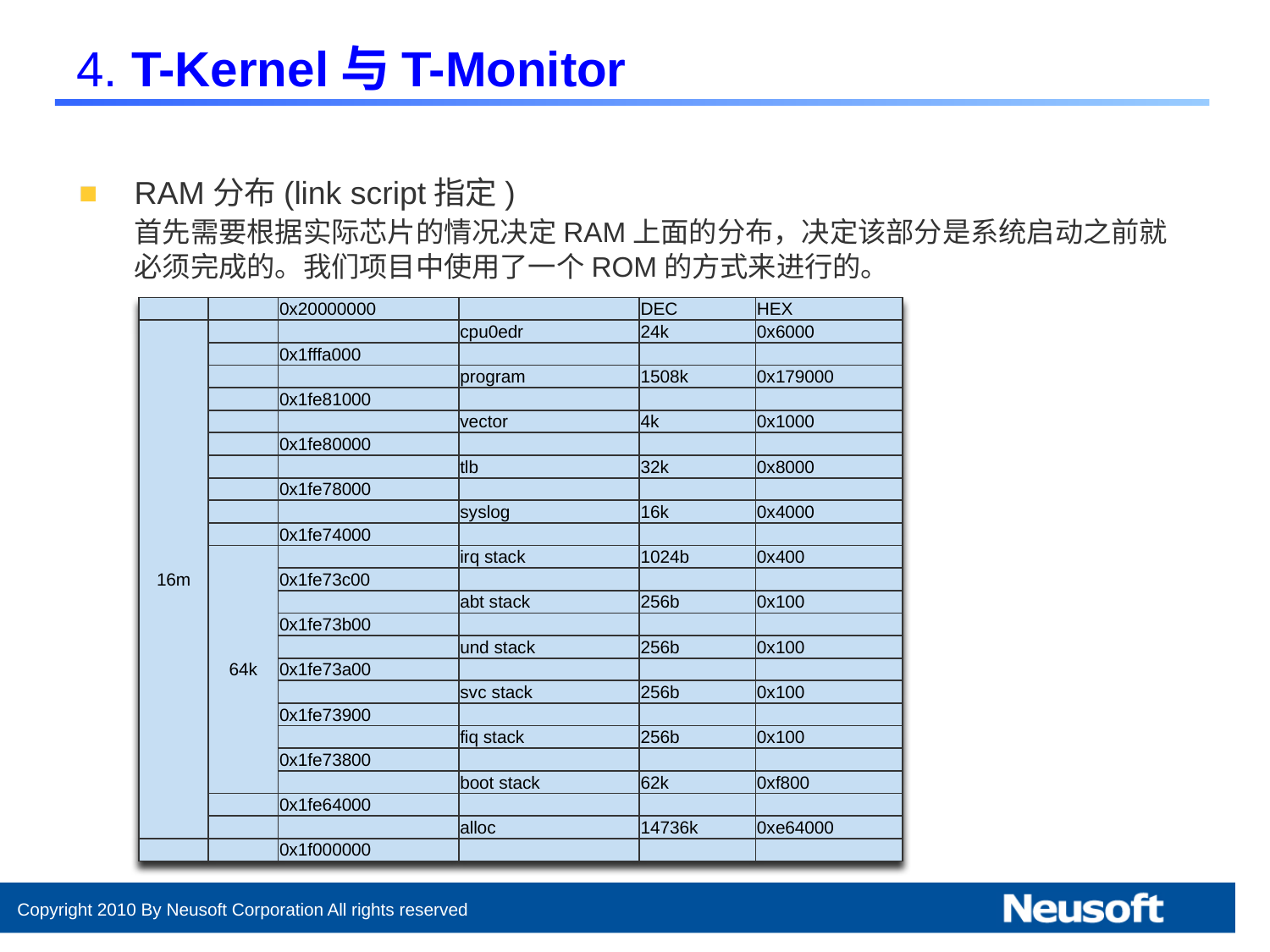

# 4. T-Kernel与T-Monitor
RAM分布(link script指定)
	首先需要根据实际芯片的情况决定RAM上面的分布，决定该部分是系统启动之前就必须完成的。我们项目中使用了一个ROM的方式来进行的。
|  |  | 0x20000000 |  | DEC | HEX |
| --- | --- | --- | --- | --- | --- |
| 16m |  |  | cpu0edr | 24k | 0x6000 |
|  |  | 0x1fffa000 |  |  |  |
|  |  |  | program | 1508k | 0x179000 |
|  |  | 0x1fe81000 |  |  |  |
|  |  |  | vector | 4k | 0x1000 |
|  |  | 0x1fe80000 |  |  |  |
|  |  |  | tlb | 32k | 0x8000 |
|  |  | 0x1fe78000 |  |  |  |
|  |  |  | syslog | 16k | 0x4000 |
|  |  | 0x1fe74000 |  |  |  |
|  | 64k |  | irq stack | 1024b | 0x400 |
|  |  | 0x1fe73c00 |  |  |  |
|  |  |  | abt stack | 256b | 0x100 |
|  |  | 0x1fe73b00 |  |  |  |
|  |  |  | und stack | 256b | 0x100 |
|  |  | 0x1fe73a00 |  |  |  |
|  |  |  | svc stack | 256b | 0x100 |
|  |  | 0x1fe73900 |  |  |  |
|  |  |  | fiq stack | 256b | 0x100 |
|  |  | 0x1fe73800 |  |  |  |
|  |  |  | boot stack | 62k | 0xf800 |
|  |  | 0x1fe64000 |  |  |  |
|  |  |  | alloc | 14736k | 0xe64000 |
|  |  | 0x1f000000 |  |  |  |